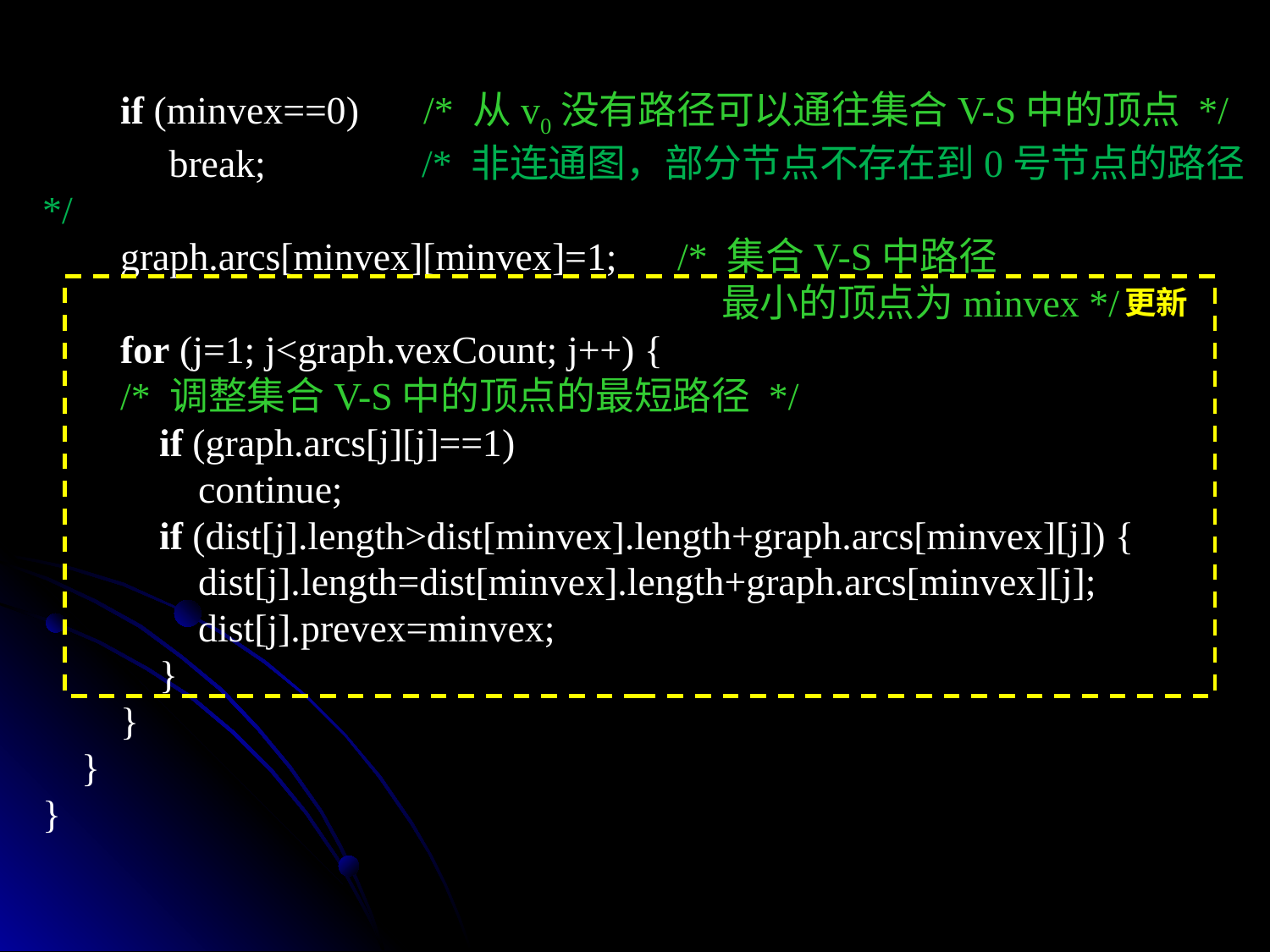

if (minvex==0)	/* 从v0没有路径可以通往集合V-S中的顶点 */
             break;                /* 非连通图，部分节点不存在到0号节点的路径 */
        graph.arcs[minvex][minvex]=1;	/* 集合V-S中路径
					    最小的顶点为minvex */
        for (j=1; j<graph.vexCount; j++) {
        /* 调整集合V-S中的顶点的最短路径 */
            if (graph.arcs[j][j]==1)
                continue;
            if (dist[j].length>dist[minvex].length+graph.arcs[minvex][j]) {
                dist[j].length=dist[minvex].length+graph.arcs[minvex][j];
                dist[j].prevex=minvex;
            }
        }
    }
}
更新